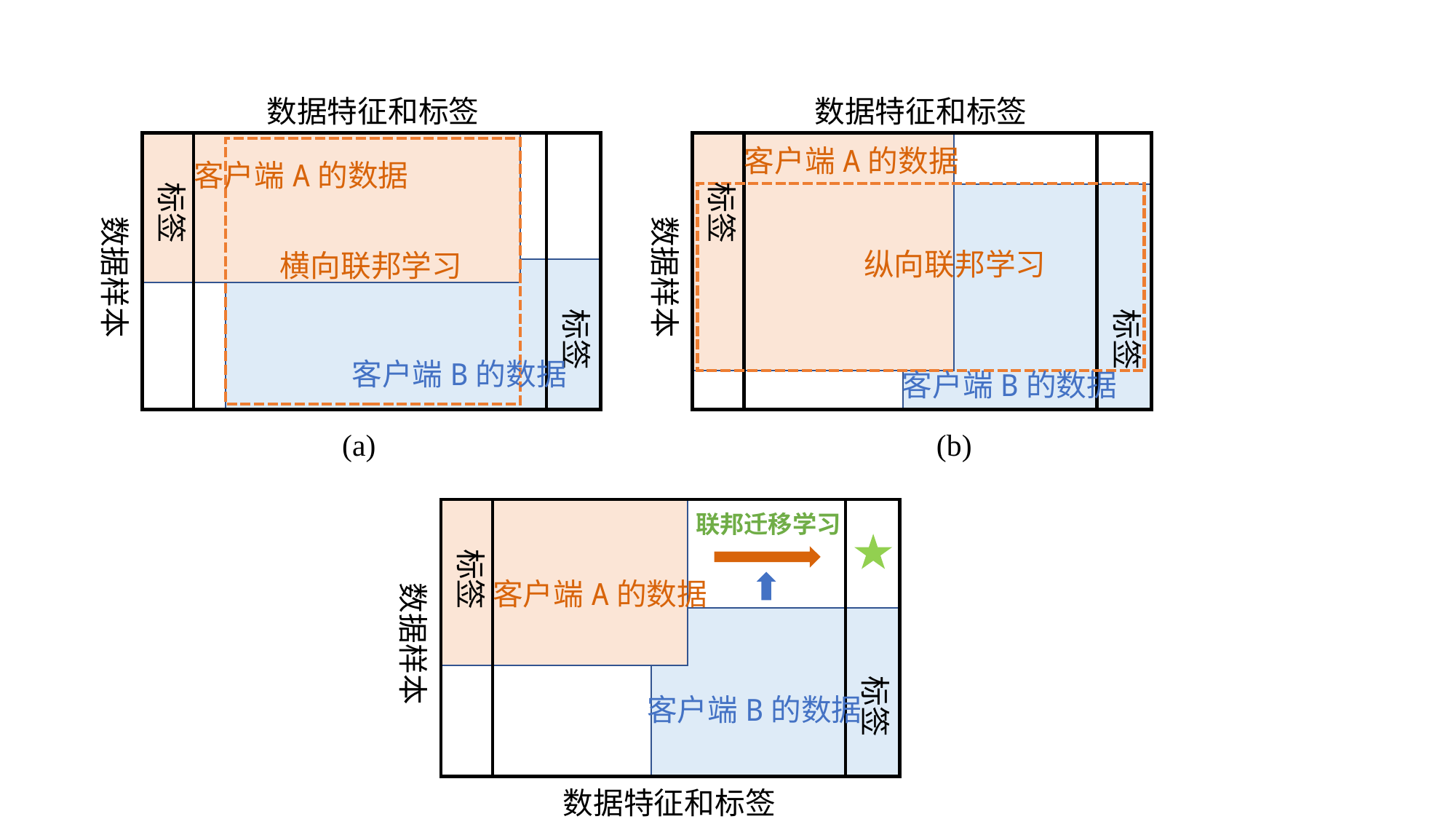

数据特征和标签
数据特征和标签

客户端A的数据

客户端A的数据
标签
标签

数据样本
数据样本
纵向联邦学习
横向联邦学习

标签
标签
客户端B的数据
客户端B的数据
(a)
(b)

联邦迁移学习

标签

客户端A的数据

数据样本

标签
客户端B的数据
数据特征和标签